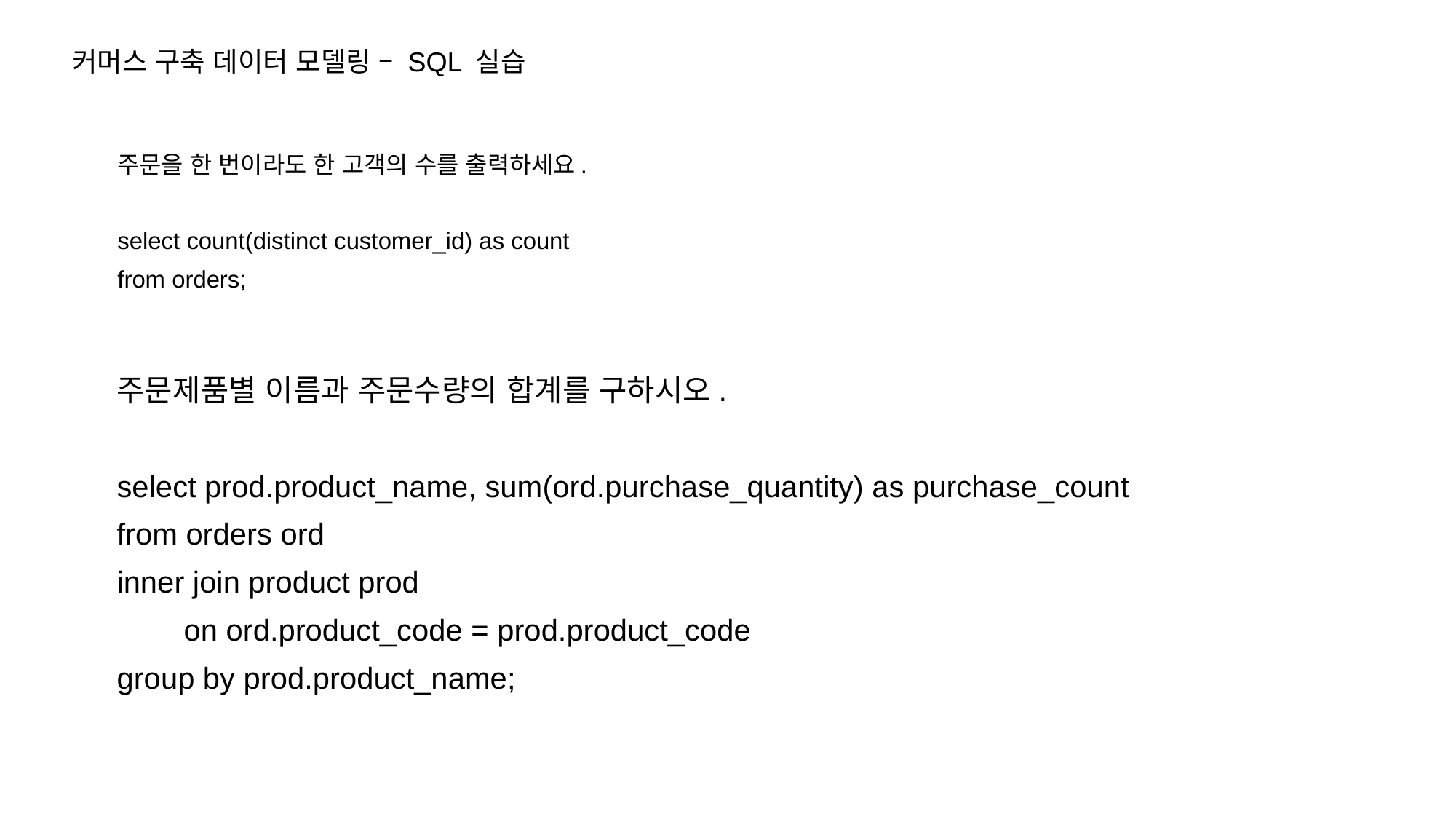

커머스 구축 데이터 모델링 – SQL 실습
주문을 한 번이라도 한 고객의 수를 출력하세요.

select count(distinct customer_id) as count
from orders;
주문제품별 이름과 주문수량의 합계를 구하시오.

select prod.product_name, sum(ord.purchase_quantity) as purchase_count
from orders ord
inner join product prod
        on ord.product_code = prod.product_code
group by prod.product_name;